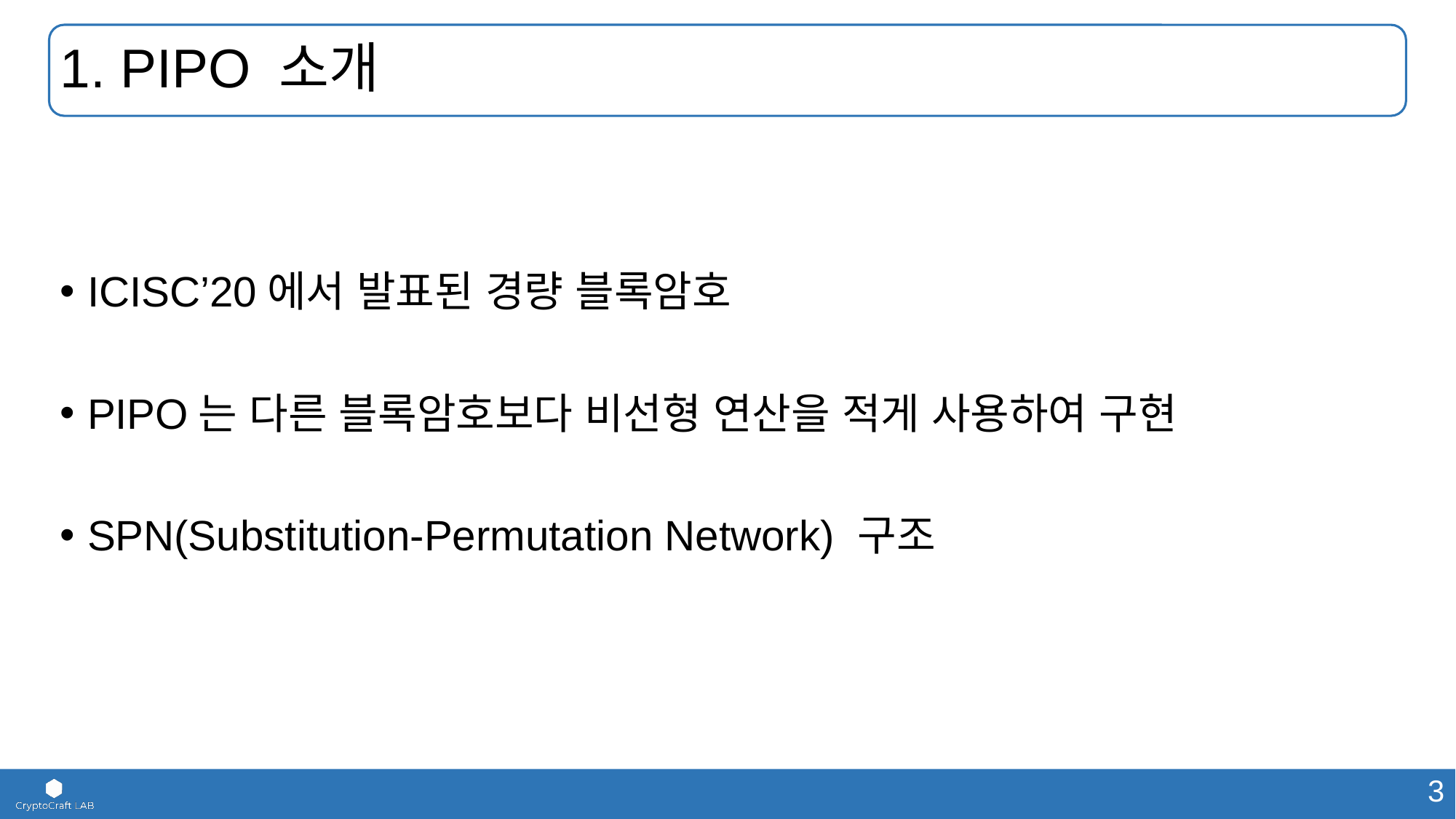

# 1. PIPO 소개

ICISC’20에서 발표된 경량 블록암호

PIPO는 다른 블록암호보다 비선형 연산을 적게 사용하여 구현

SPN(Substitution-Permutation Network) 구조